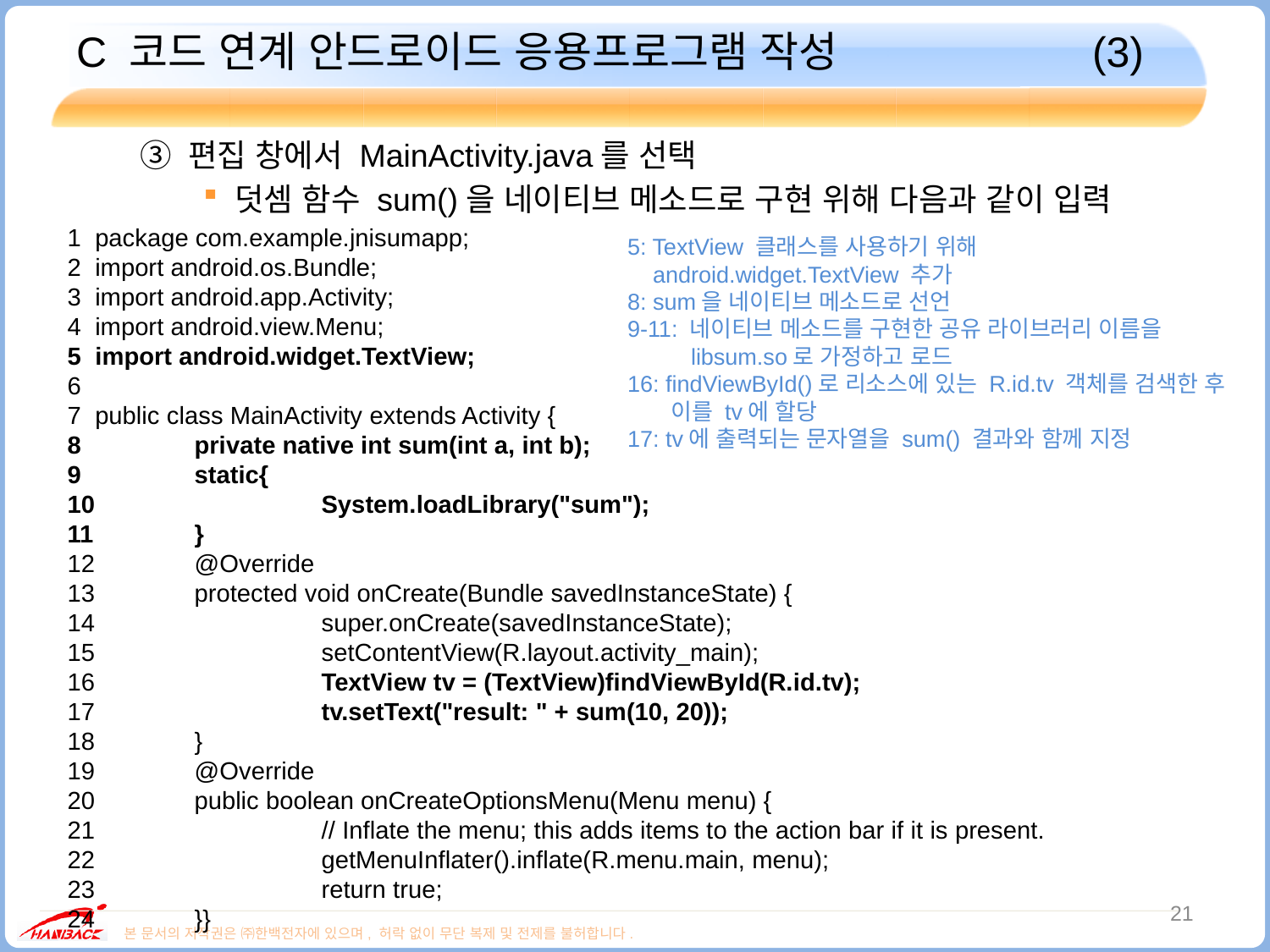

# C 코드 연계 안드로이드 응용프로그램 작성		(3)
③ 편집 창에서 MainActivity.java를 선택
덧셈 함수 sum()을 네이티브 메소드로 구현 위해 다음과 같이 입력
1  package com.example.jnisumapp;
2  import android.os.Bundle;
3  import android.app.Activity;
4  import android.view.Menu;
5  import android.widget.TextView;
6
7  public class MainActivity extends Activity {
8	private native int sum(int a, int b);
9	static{
10		System.loadLibrary("sum");
11	}
12	@Override
13	protected void onCreate(Bundle savedInstanceState) {
14		super.onCreate(savedInstanceState);
15		setContentView(R.layout.activity_main);
16		TextView tv = (TextView)findViewById(R.id.tv);
17		tv.setText("result: " + sum(10, 20));
18	}
19	@Override
20	public boolean onCreateOptionsMenu(Menu menu) {
21		// Inflate the menu; this adds items to the action bar if it is present.
22		getMenuInflater().inflate(R.menu.main, menu);
23		return true;
24	}}
5: TextView 클래스를 사용하기 위해
    android.widget.TextView 추가
8: sum을 네이티브 메소드로 선언
9-11: 네이티브 메소드를 구현한 공유 라이브러리 이름을
          libsum.so로 가정하고 로드
16: findViewById()로 리소스에 있는 R.id.tv 객체를 검색한 후
      이를 tv에 할당
17: tv에 출력되는 문자열을 sum() 결과와 함께 지정
21